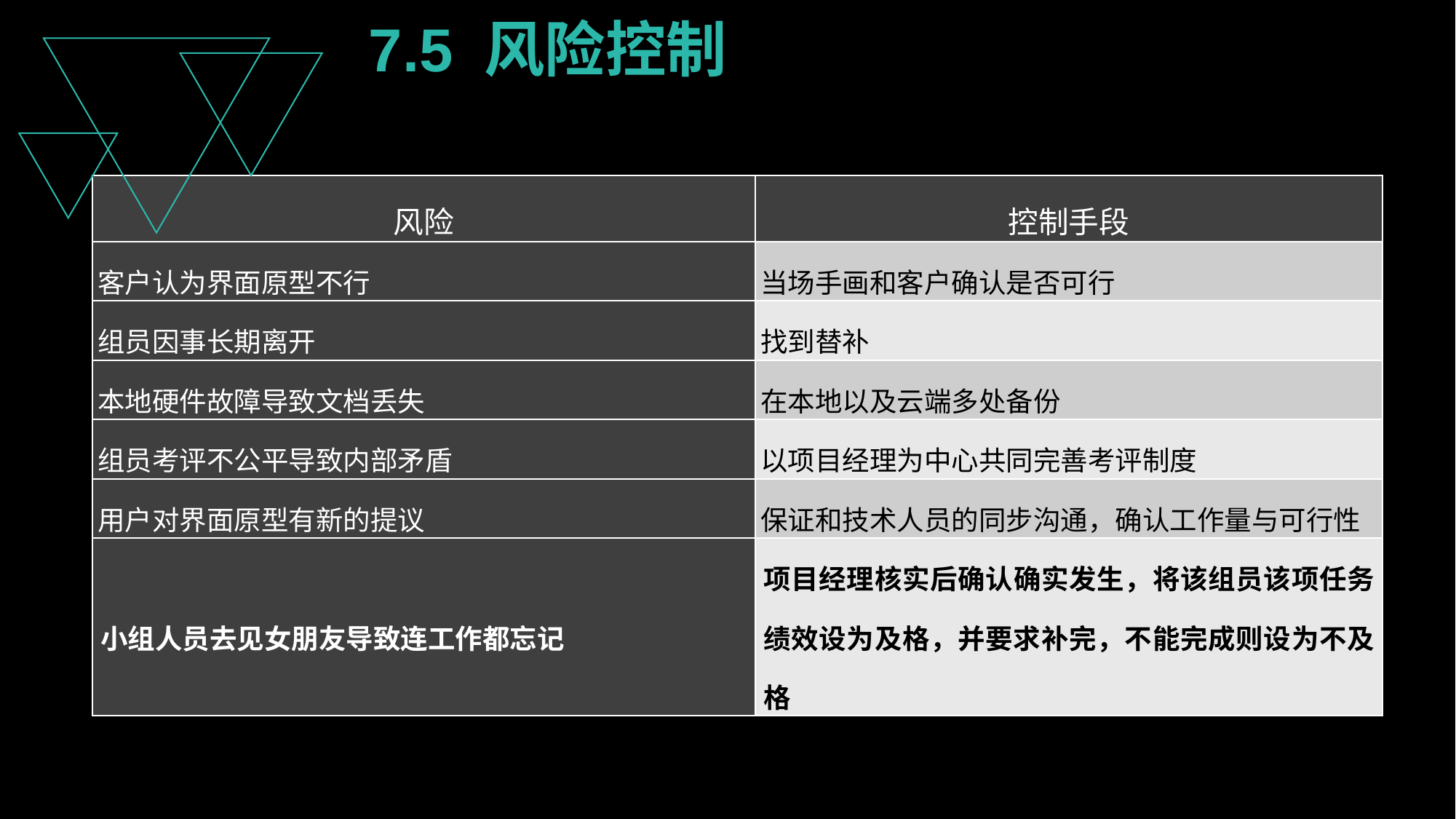

7.5 风险控制

| 风险 | 控制手段 |
| --- | --- |
| 客户认为界面原型不行 | 当场手画和客户确认是否可行 |
| 组员因事长期离开 | 找到替补 |
| 本地硬件故障导致文档丢失 | 在本地以及云端多处备份 |
| 组员考评不公平导致内部矛盾 | 以项目经理为中心共同完善考评制度 |
| 用户对界面原型有新的提议 | 保证和技术人员的同步沟通，确认工作量与可行性 |
| 小组人员去见女朋友导致连工作都忘记 | 项目经理核实后确认确实发生，将该组员该项任务绩效设为及格，并要求补完，不能完成则设为不及格 |